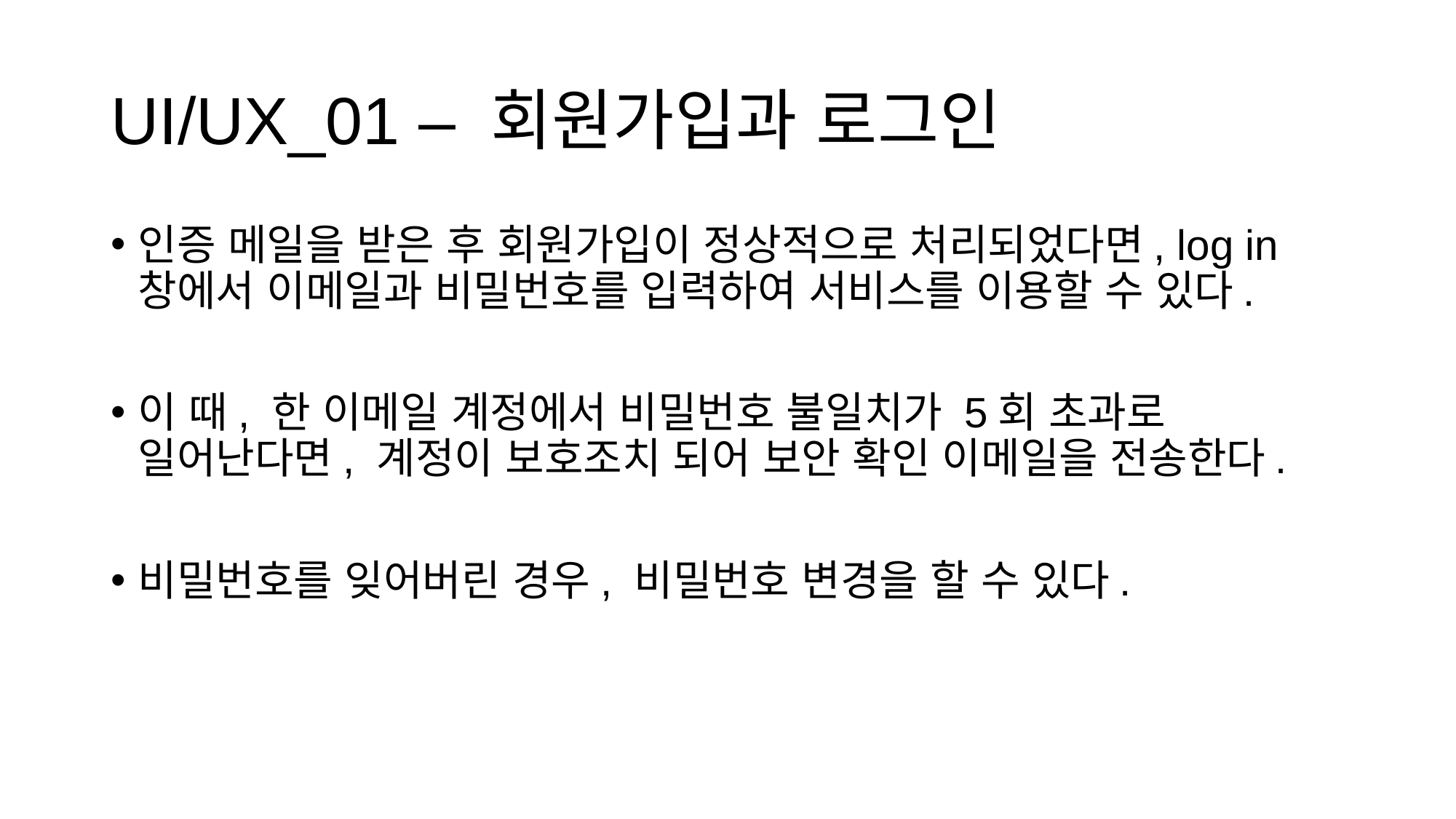

# UI/UX_01 – 회원가입과 로그인
인증 메일을 받은 후 회원가입이 정상적으로 처리되었다면, log in 창에서 이메일과 비밀번호를 입력하여 서비스를 이용할 수 있다.

이 때, 한 이메일 계정에서 비밀번호 불일치가 5회 초과로 일어난다면, 계정이 보호조치 되어 보안 확인 이메일을 전송한다.

비밀번호를 잊어버린 경우, 비밀번호 변경을 할 수 있다.